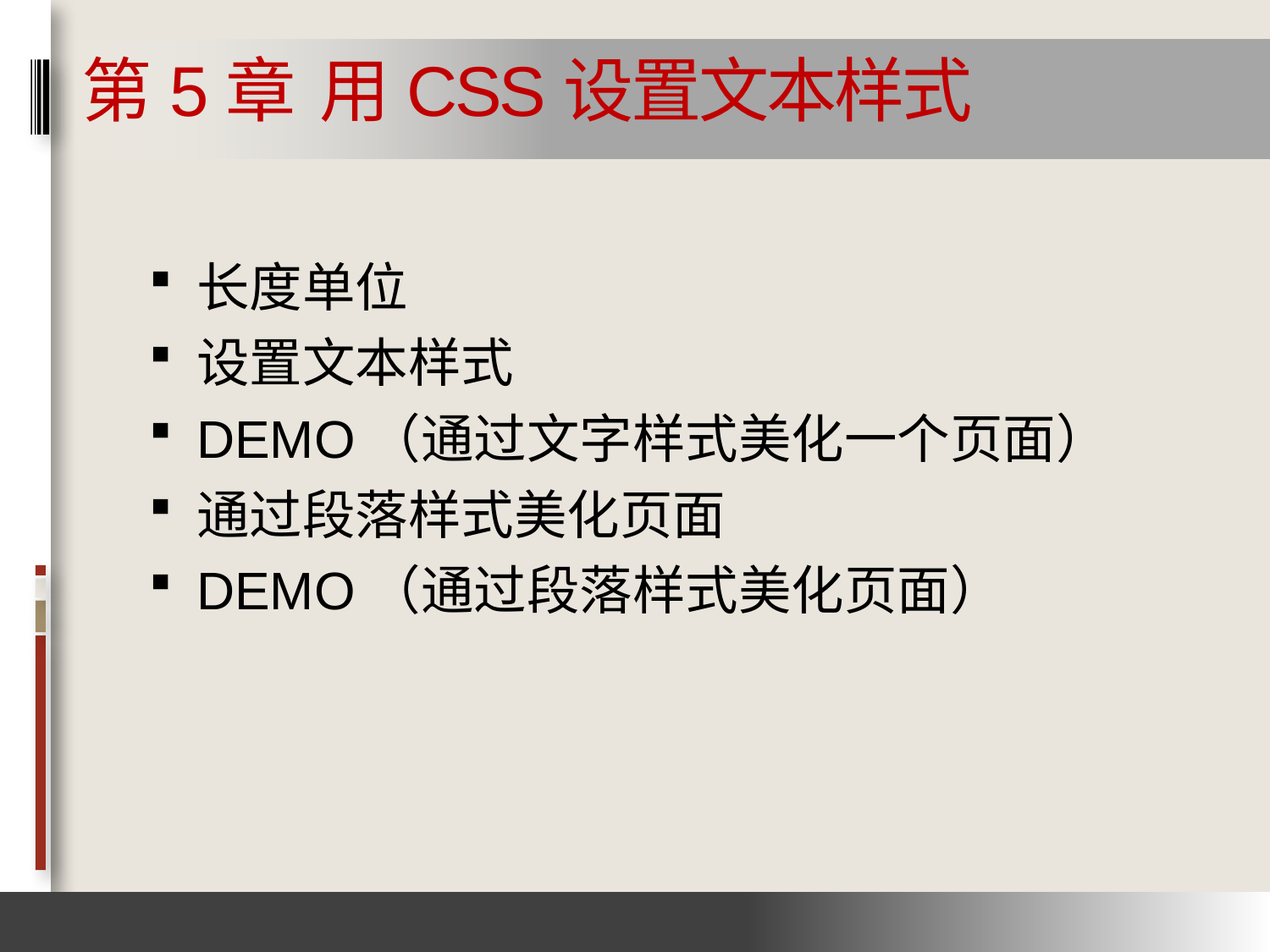

# 第5章  用CSS设置文本样式
长度单位
设置文本样式
DEMO（通过文字样式美化一个页面）
通过段落样式美化页面
DEMO（通过段落样式美化页面）